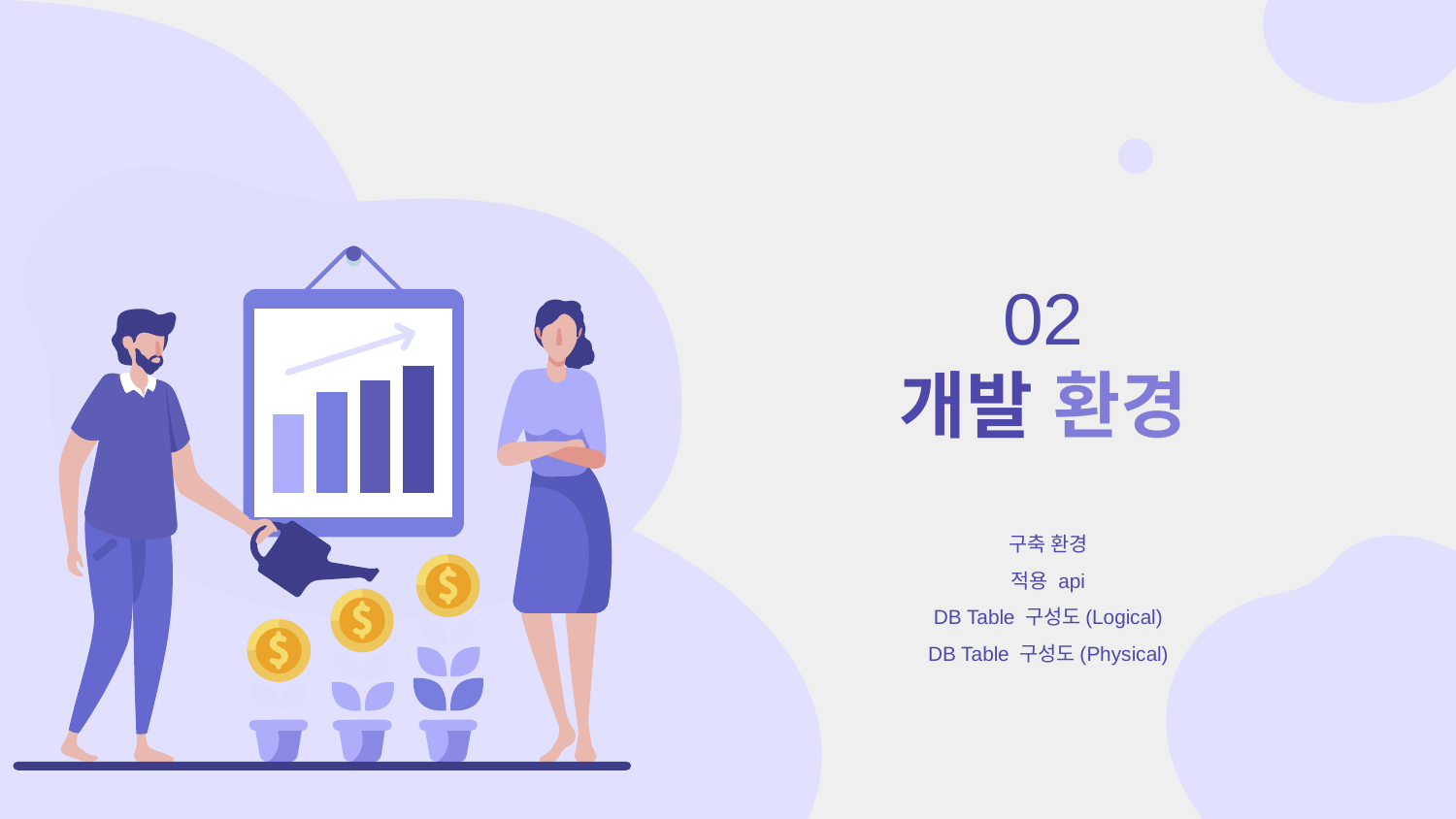

# 02
개발 환경
구축 환경
적용 api
DB Table 구성도(Logical)
DB Table 구성도(Physical)